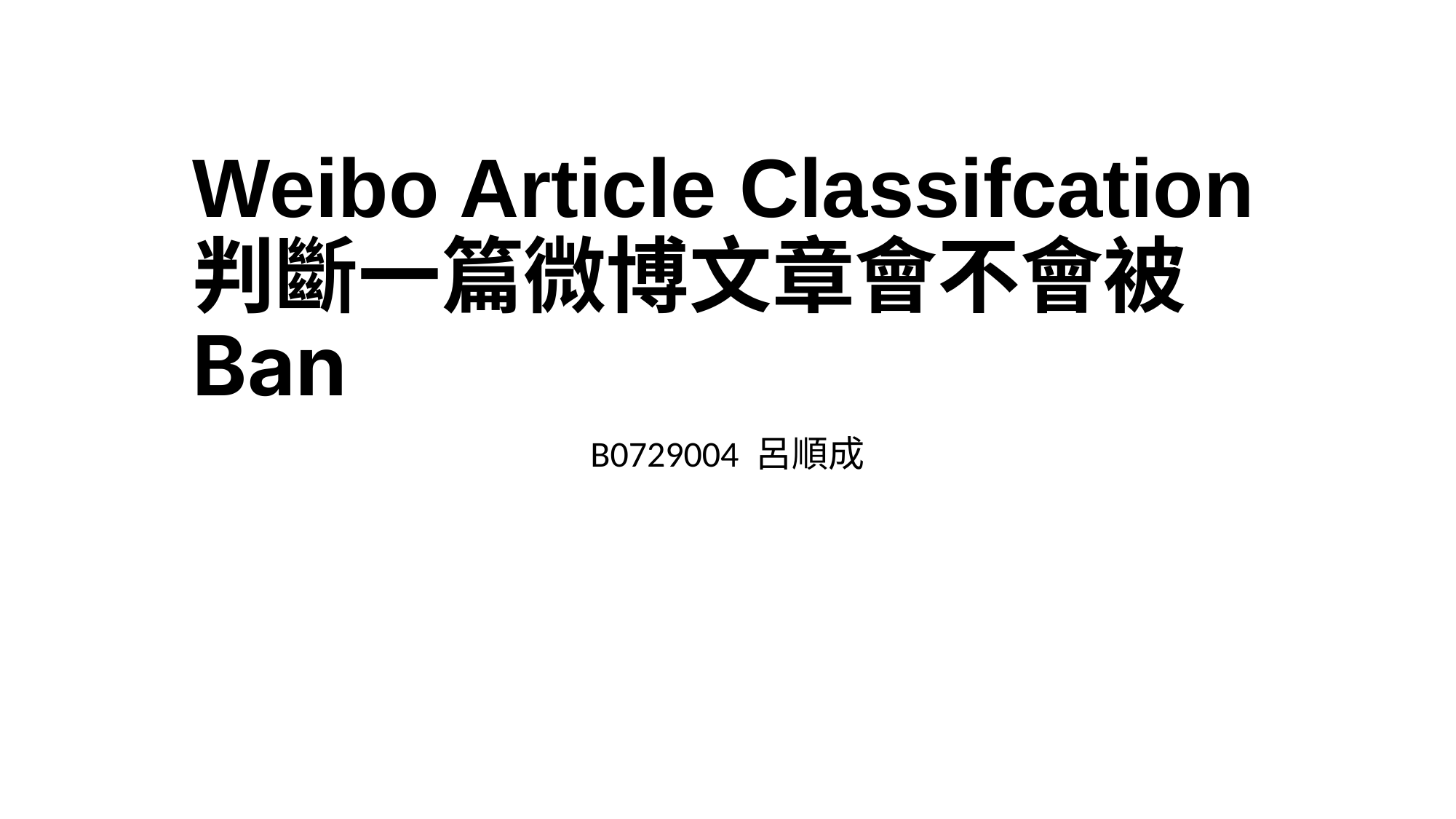

# Weibo Article Classifcation 判斷一篇微博文章會不會被 Ban
B0729004 呂順成